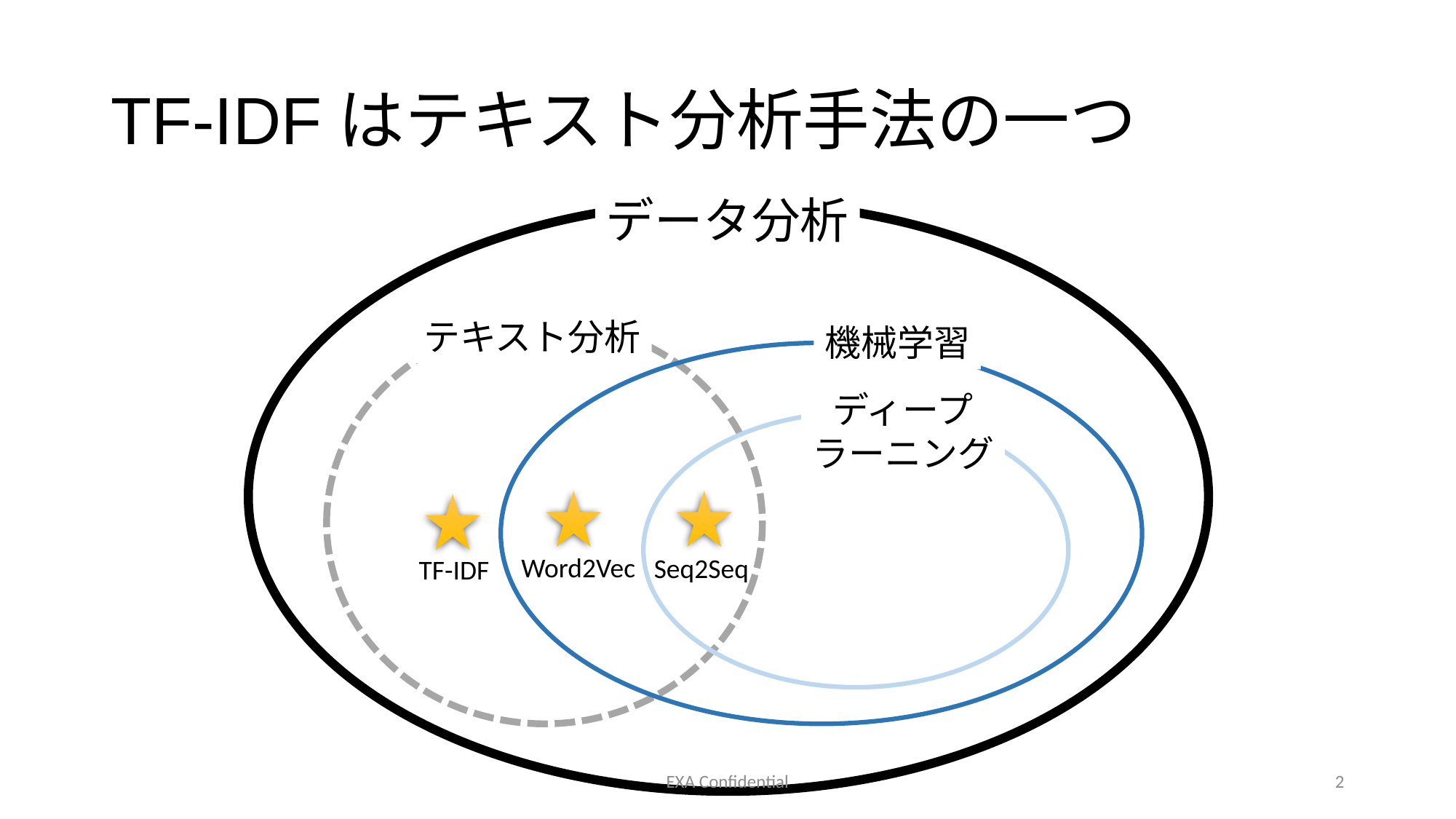

# TF-IDFはテキスト分析手法の一つ
データ分析

テキスト分析
機械学習

ディープ
ラーニング

Word2Vec
Seq2Seq
TF-IDF
EXA Confidential
2